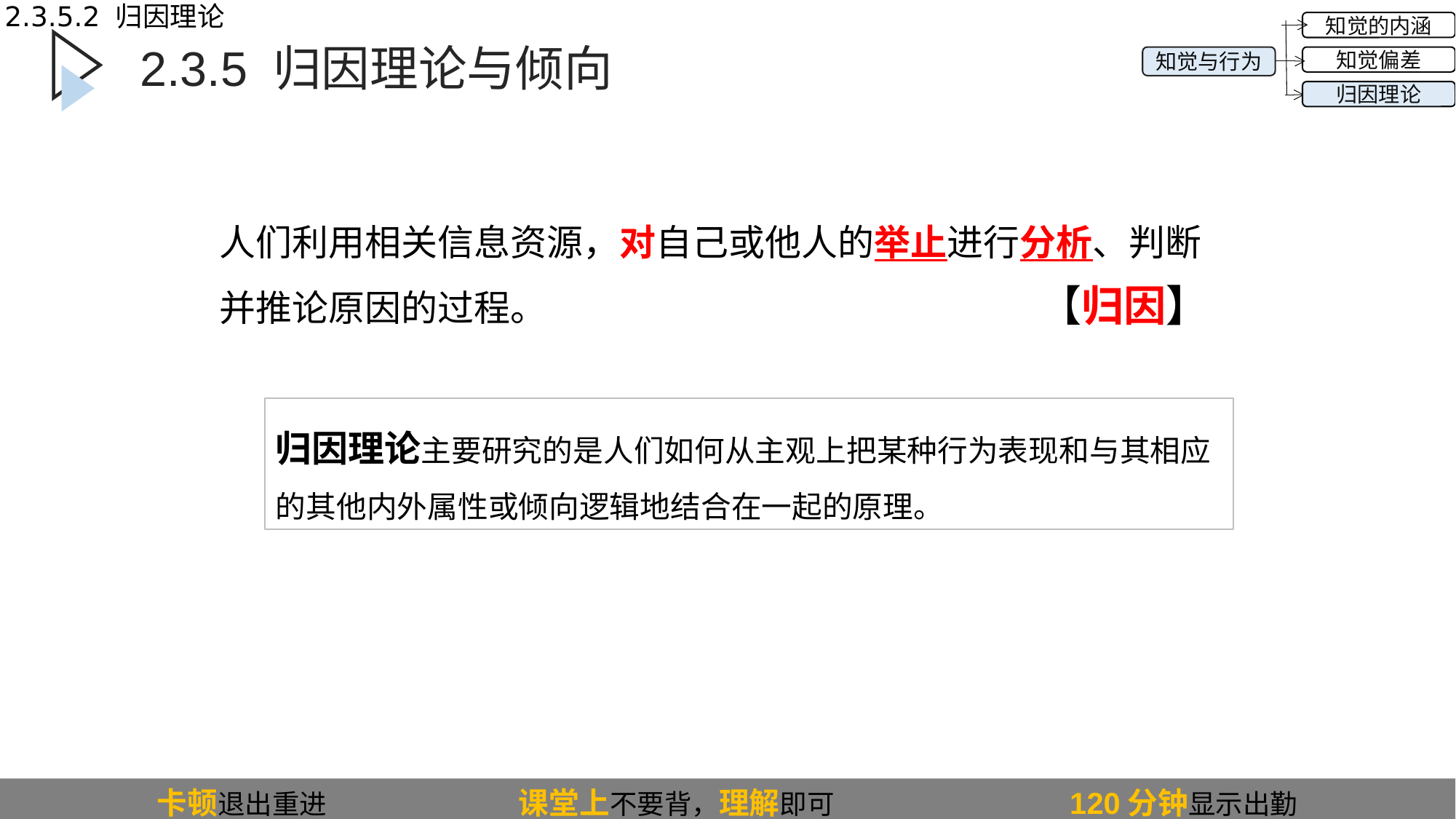

2.3.5.2 归因理论
知觉的内涵
知觉偏差

归因理论
知觉与行为
2.3.5 归因理论与倾向
人们利用相关信息资源，对自己或他人的举止进行分析、判断并推论原因的过程。
【归因】
归因理论主要研究的是人们如何从主观上把某种行为表现和与其相应的其他内外属性或倾向逻辑地结合在一起的原理。